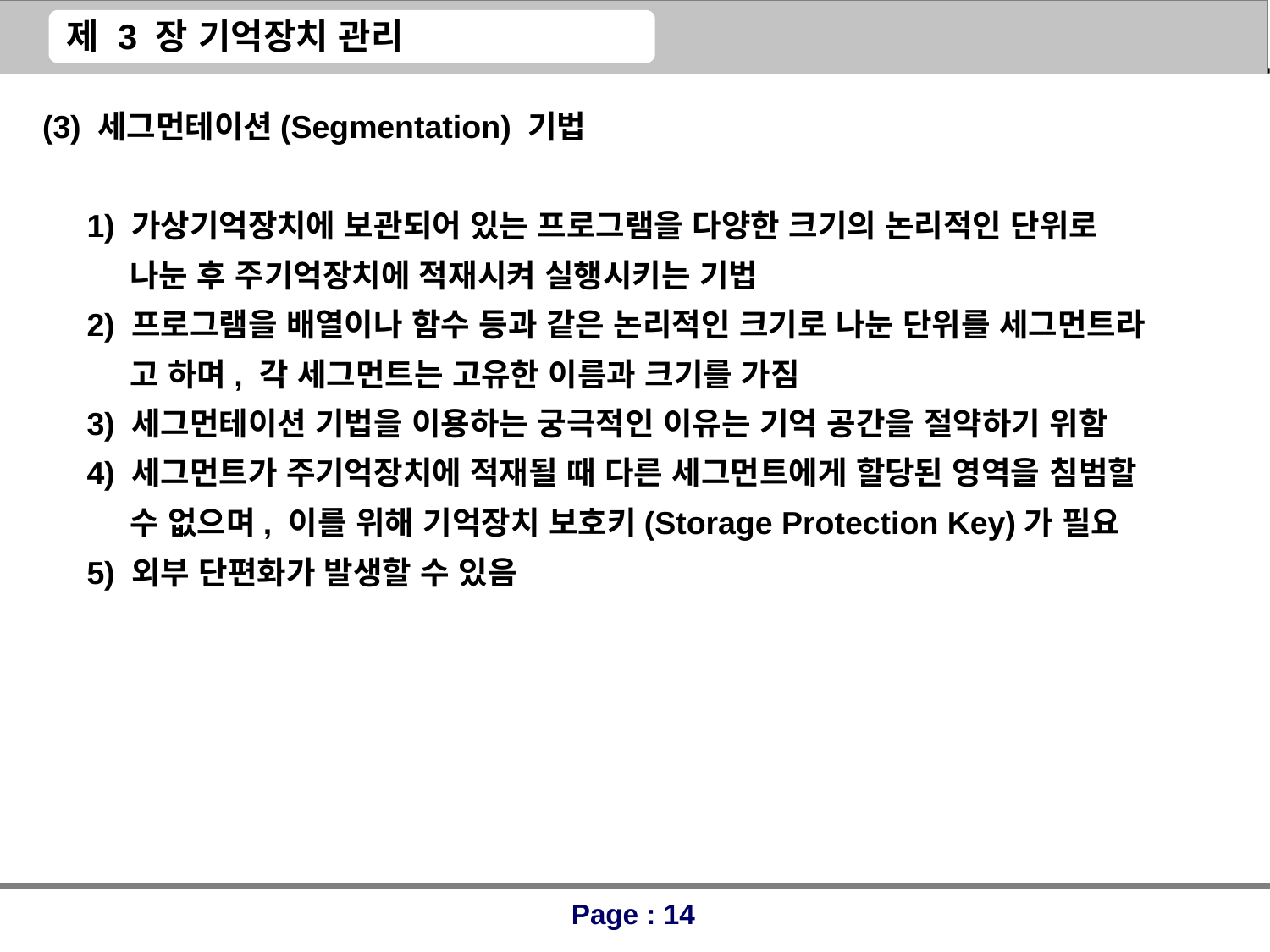

(3) 세그먼테이션(Segmentation) 기법

     1) 가상기억장치에 보관되어 있는 프로그램을 다양한 크기의 논리적인 단위로
         나눈 후 주기억장치에 적재시켜 실행시키는 기법
     2) 프로그램을 배열이나 함수 등과 같은 논리적인 크기로 나눈 단위를 세그먼트라
         고 하며, 각 세그먼트는 고유한 이름과 크기를 가짐
     3) 세그먼테이션 기법을 이용하는 궁극적인 이유는 기억 공간을 절약하기 위함
     4) 세그먼트가 주기억장치에 적재될 때 다른 세그먼트에게 할당된 영역을 침범할
         수 없으며, 이를 위해 기억장치 보호키(Storage Protection Key)가 필요
     5) 외부 단편화가 발생할 수 있음
Page : 14